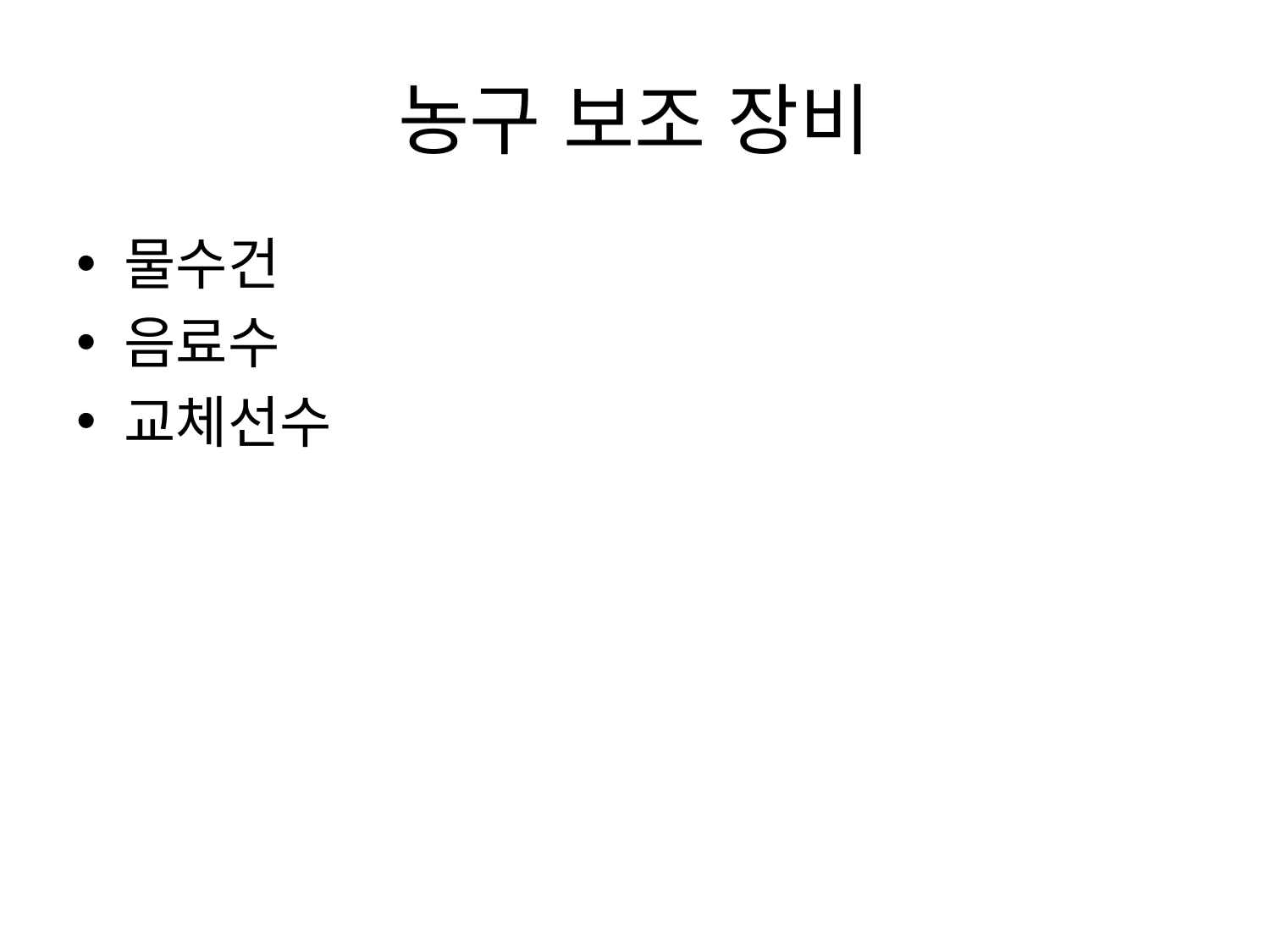

# 농구 보조 장비
물수건
음료수
교체선수